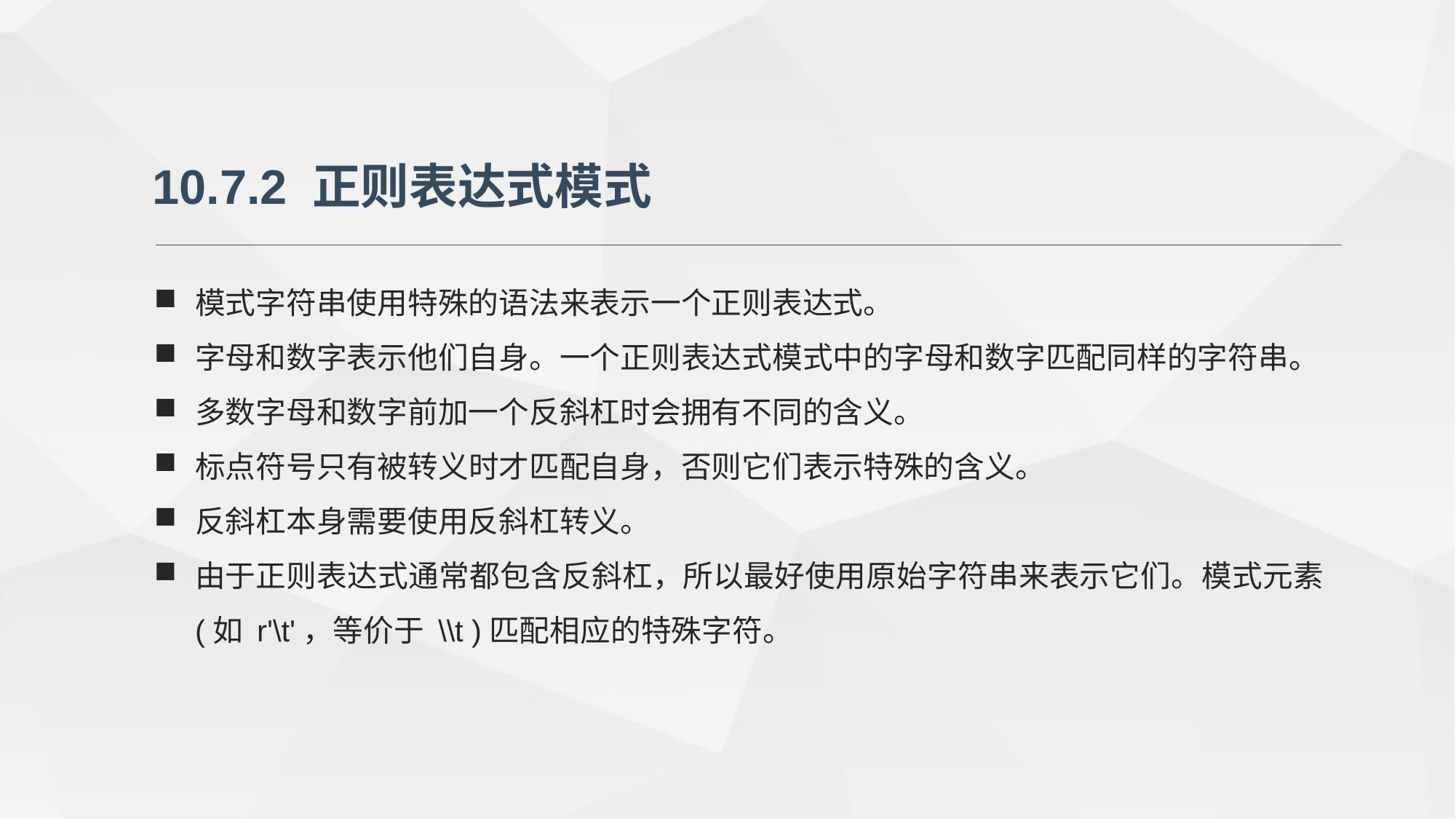

10.7.2 正则表达式模式
模式字符串使用特殊的语法来表示一个正则表达式。
字母和数字表示他们自身。一个正则表达式模式中的字母和数字匹配同样的字符串。
多数字母和数字前加一个反斜杠时会拥有不同的含义。
标点符号只有被转义时才匹配自身，否则它们表示特殊的含义。
反斜杠本身需要使用反斜杠转义。
由于正则表达式通常都包含反斜杠，所以最好使用原始字符串来表示它们。模式元素(如 r'\t'，等价于 \\t )匹配相应的特殊字符。